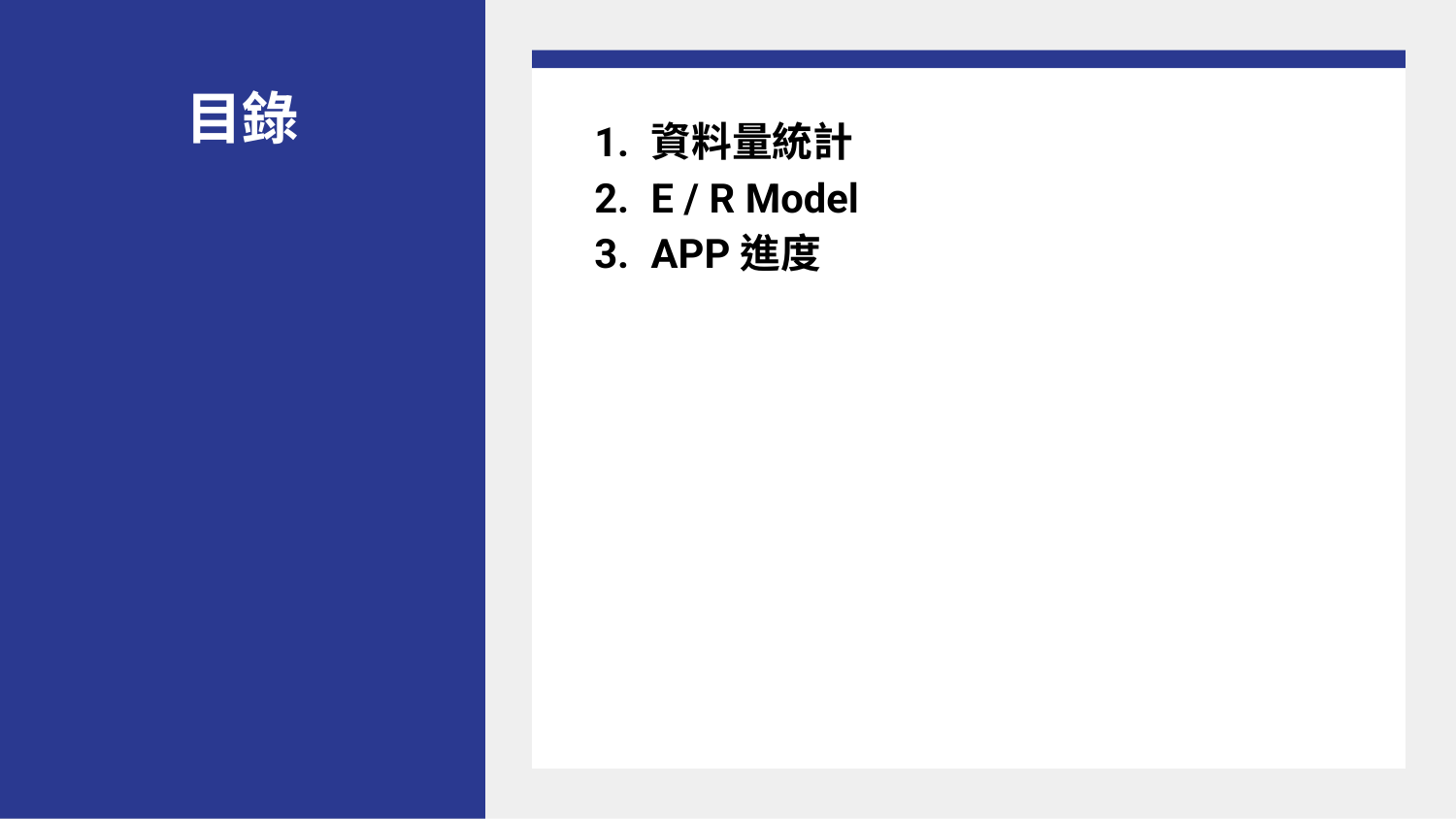

# 目錄
資料量統計
E / R Model
APP進度